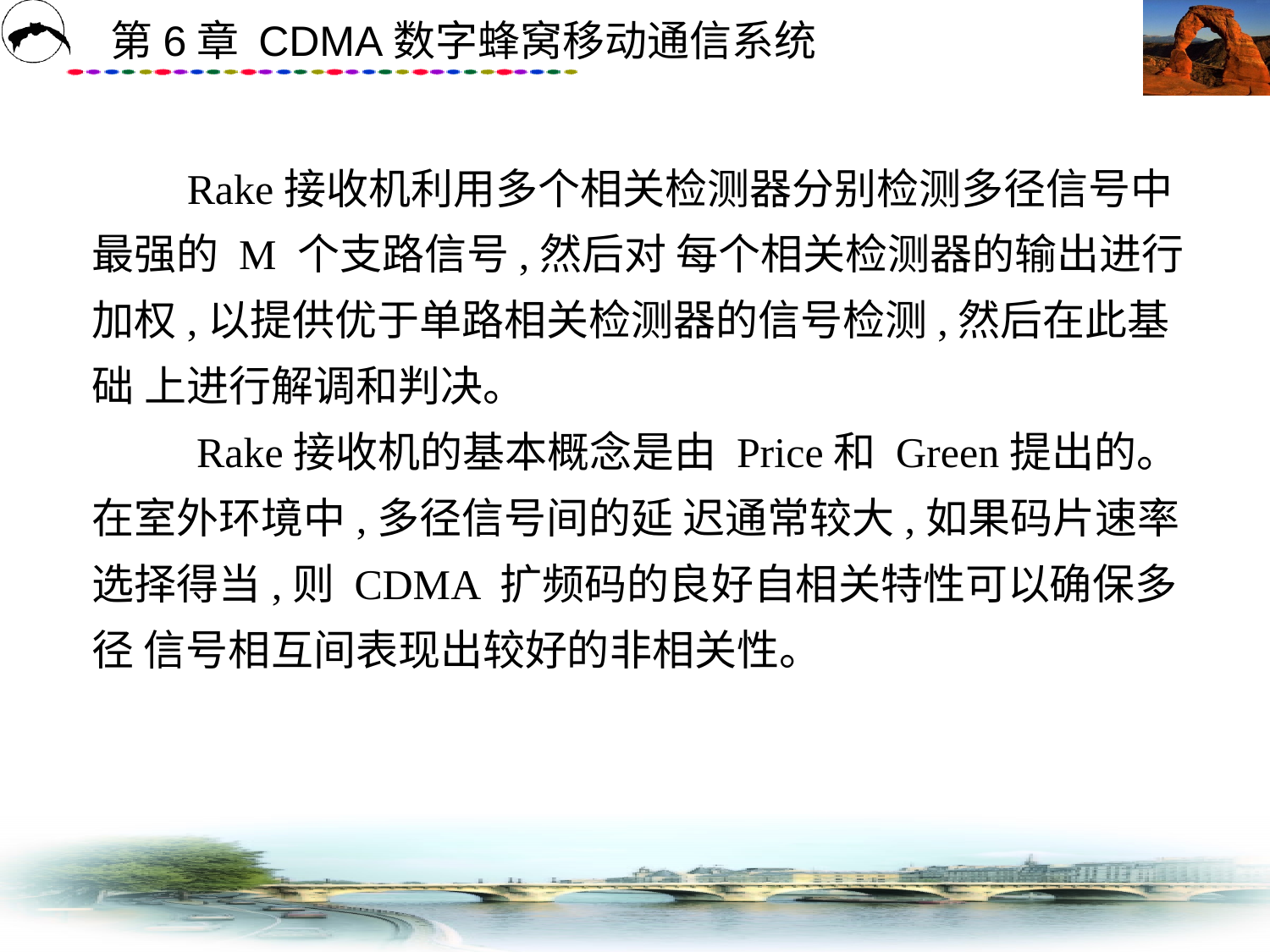

# Rake接收机利用多个相关检测器分别检测多径信号中最强的 M 个支路信号,然后对 每个相关检测器的输出进行加权,以提供优于单路相关检测器的信号检测,然后在此基础 上进行解调和判决。 　　 Rake接收机的基本概念是由 Price和 Green提出的。在室外环境中,多径信号间的延 迟通常较大,如果码片速率选择得当,则 CDMA 扩频码的良好自相关特性可以确保多径 信号相互间表现出较好的非相关性。